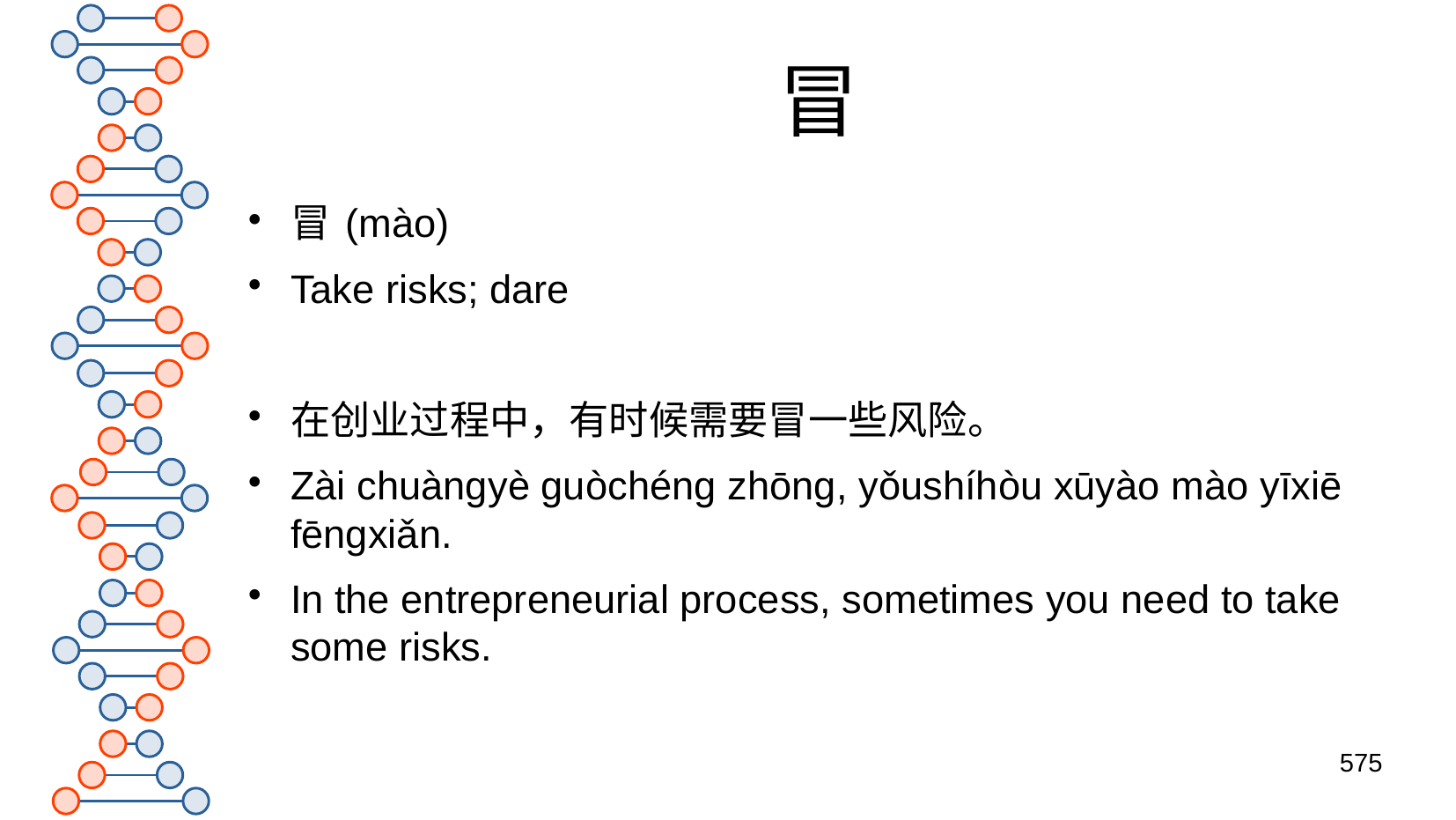

# 冒
冒 (mào)
Take risks; dare

在创业过程中，有时候需要冒一些风险。
Zài chuàngyè guòchéng zhōng, yǒushíhòu xūyào mào yīxiē fēngxiǎn.
In the entrepreneurial process, sometimes you need to take some risks.
575